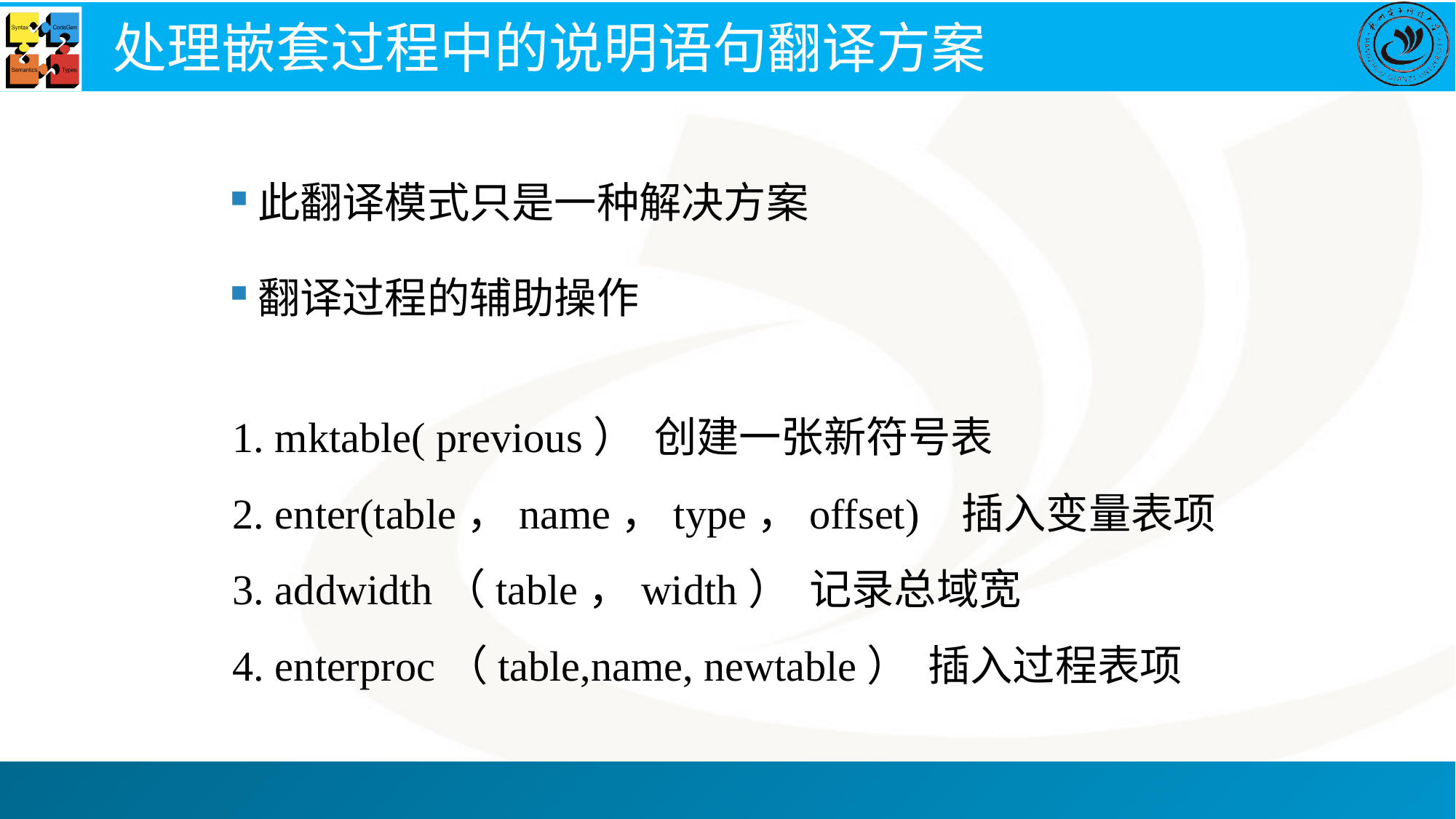

处理嵌套过程中的说明语句翻译方案
此翻译模式只是一种解决方案
翻译过程的辅助操作
1. mktable( previous）  创建一张新符号表
2. enter(table，name，type，offset)   插入变量表项
3. addwidth（table，width）  记录总域宽
4. enterproc（table,name, newtable）  插入过程表项
18